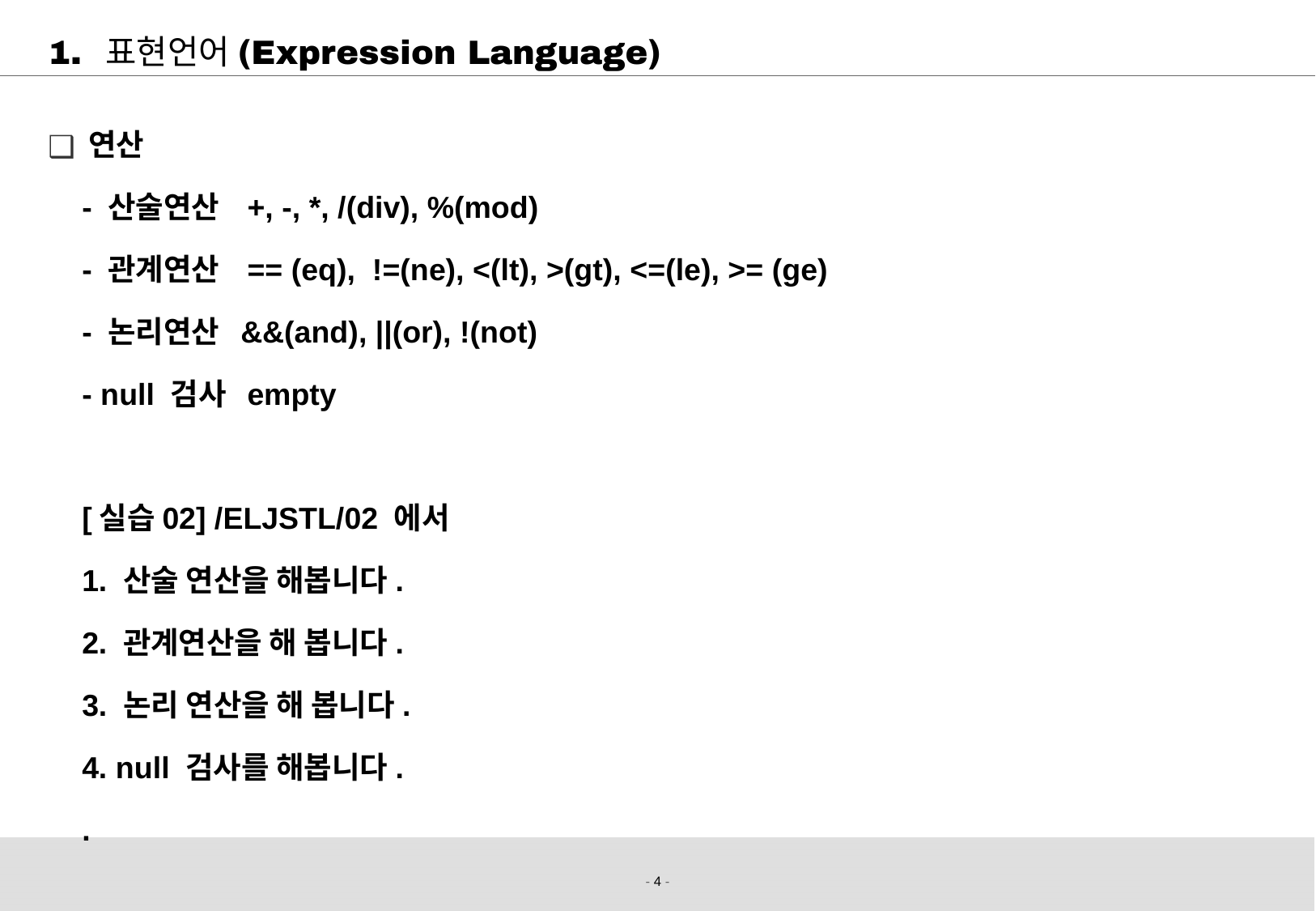

# 표현언어(Expression Language)
연산
    - 산술연산   +, -, *, /(div), %(mod)
    - 관계연산   == (eq),  !=(ne), <(lt), >(gt), <=(le), >= (ge)
    - 논리연산  &&(and), ||(or), !(not)
    - null 검사  empty

    [실습02] /ELJSTL/02 에서
    1. 산술 연산을 해봅니다.
    2. 관계연산을 해 봅니다.
    3. 논리 연산을 해 봅니다.
    4. null 검사를 해봅니다.
    .